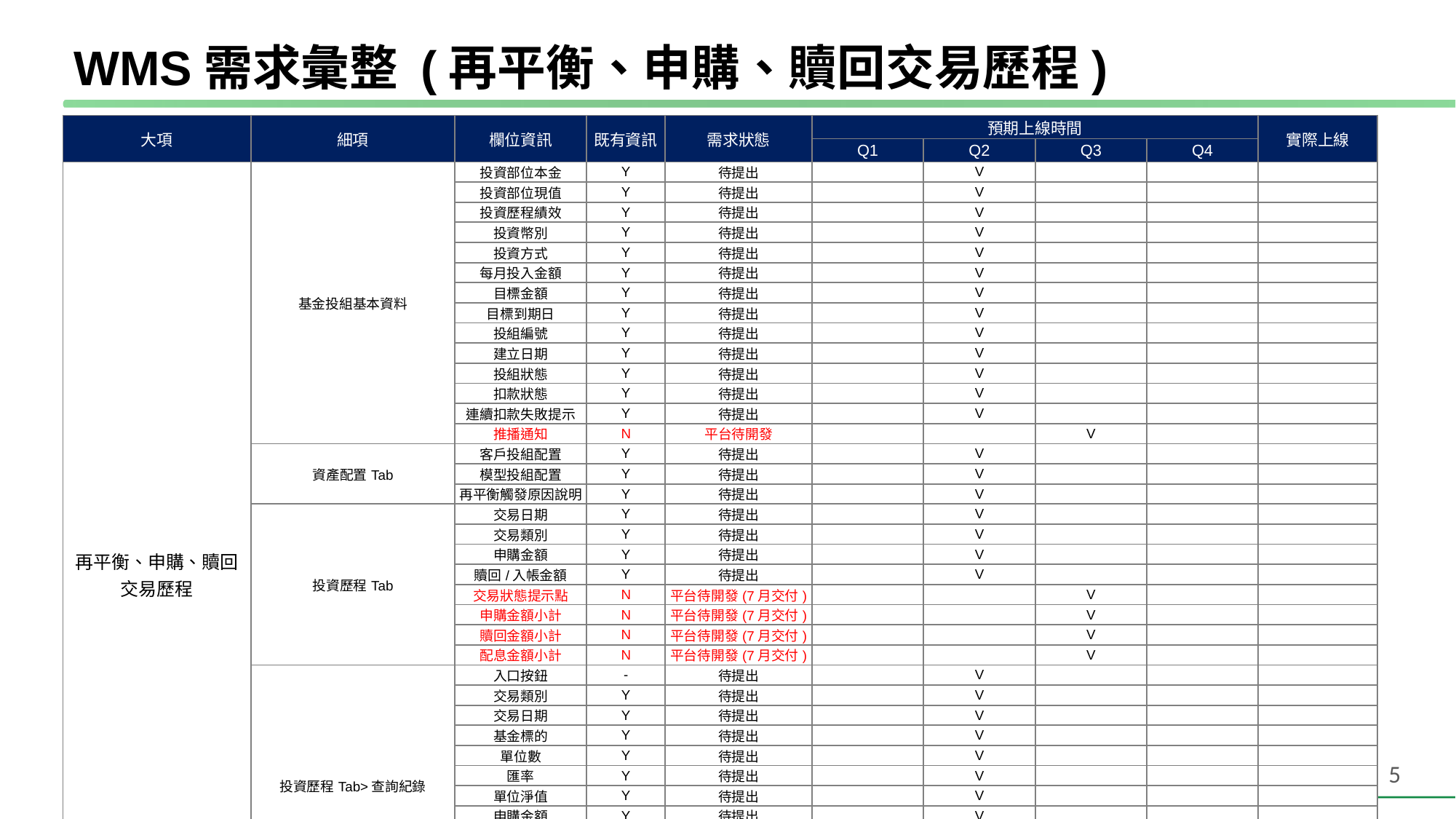

# WMS需求彙整 (再平衡、申購、贖回交易歷程)
| 大項 | 細項 | 欄位資訊 | 既有資訊 | 需求狀態 | 預期上線時間 |  |  |  | 實際上線 |
| --- | --- | --- | --- | --- | --- | --- | --- | --- | --- |
|  |  |  |  |  | Q1 | Q2 | Q3 | Q4 |  |
| 再平衡、申購、贖回 交易歷程 | 基金投組基本資料 | 投資部位本金 | Y | 待提出 |  | V |  |  |  |
|  |  | 投資部位現值 | Y | 待提出 |  | V |  |  |  |
|  |  | 投資歷程績效 | Y | 待提出 |  | V |  |  |  |
|  |  | 投資幣別 | Y | 待提出 |  | V |  |  |  |
|  |  | 投資方式 | Y | 待提出 |  | V |  |  |  |
|  |  | 每月投入金額 | Y | 待提出 |  | V |  |  |  |
|  |  | 目標金額 | Y | 待提出 |  | V |  |  |  |
|  |  | 目標到期日 | Y | 待提出 |  | V |  |  |  |
|  |  | 投組編號 | Y | 待提出 |  | V |  |  |  |
|  |  | 建立日期 | Y | 待提出 |  | V |  |  |  |
|  |  | 投組狀態 | Y | 待提出 |  | V |  |  |  |
|  |  | 扣款狀態 | Y | 待提出 |  | V |  |  |  |
|  |  | 連續扣款失敗提示 | Y | 待提出 |  | V |  |  |  |
|  |  | 推播通知 | N | 平台待開發 |  |  | V |  |  |
|  | 資產配置Tab | 客戶投組配置 | Y | 待提出 |  | V |  |  |  |
|  |  | 模型投組配置 | Y | 待提出 |  | V |  |  |  |
|  |  | 再平衡觸發原因說明 | Y | 待提出 |  | V |  |  |  |
|  | 投資歷程Tab | 交易日期 | Y | 待提出 |  | V |  |  |  |
|  |  | 交易類別 | Y | 待提出 |  | V |  |  |  |
|  |  | 申購金額 | Y | 待提出 |  | V |  |  |  |
|  |  | 贖回/入帳金額 | Y | 待提出 |  | V |  |  |  |
|  |  | 交易狀態提示點 | N | 平台待開發(7月交付) |  |  | V |  |  |
|  |  | 申購金額小計 | N | 平台待開發(7月交付) |  |  | V |  |  |
|  |  | 贖回金額小計 | N | 平台待開發(7月交付) |  |  | V |  |  |
|  |  | 配息金額小計 | N | 平台待開發(7月交付) |  |  | V |  |  |
|  | 投資歷程Tab>查詢紀錄 | 入口按鈕 | - | 待提出 |  | V |  |  |  |
|  |  | 交易類別 | Y | 待提出 |  | V |  |  |  |
|  |  | 交易日期 | Y | 待提出 |  | V |  |  |  |
|  |  | 基金標的 | Y | 待提出 |  | V |  |  |  |
|  |  | 單位數 | Y | 待提出 |  | V |  |  |  |
|  |  | 匯率 | Y | 待提出 |  | V |  |  |  |
|  |  | 單位淨值 | Y | 待提出 |  | V |  |  |  |
|  |  | 申購金額 | Y | 待提出 |  | V |  |  |  |
|  |  | 贖回金額 | Y | 待提出 |  | V |  |  |  |
|  |  | 原始投資金額 | Y | 待提出 |  | V |  |  |  |
|  |  | 交易狀態 | N | 平台待開發(7月交付) |  |  | V |  |  |
|  |  | 交易狀態進度條 | N | 平台待開發(7月交付) |  |  | V |  |  |
|  | 投資歷程Tab>查詢紀錄> 再平衡調整前後配置 | 交易進度條 | N | 平台待開發(7月交付) |  |  | V |  |  |
|  |  | 調整前投組配置 | N | 平台待開發(7月交付) |  |  | V |  |  |
|  |  | 調整後投組配置 | N | 平台待開發(7月交付) |  |  | V |  |  |
|  | ILP頁籤資訊優化 | - | N | 待提出 |  |  |  | V |  |
5